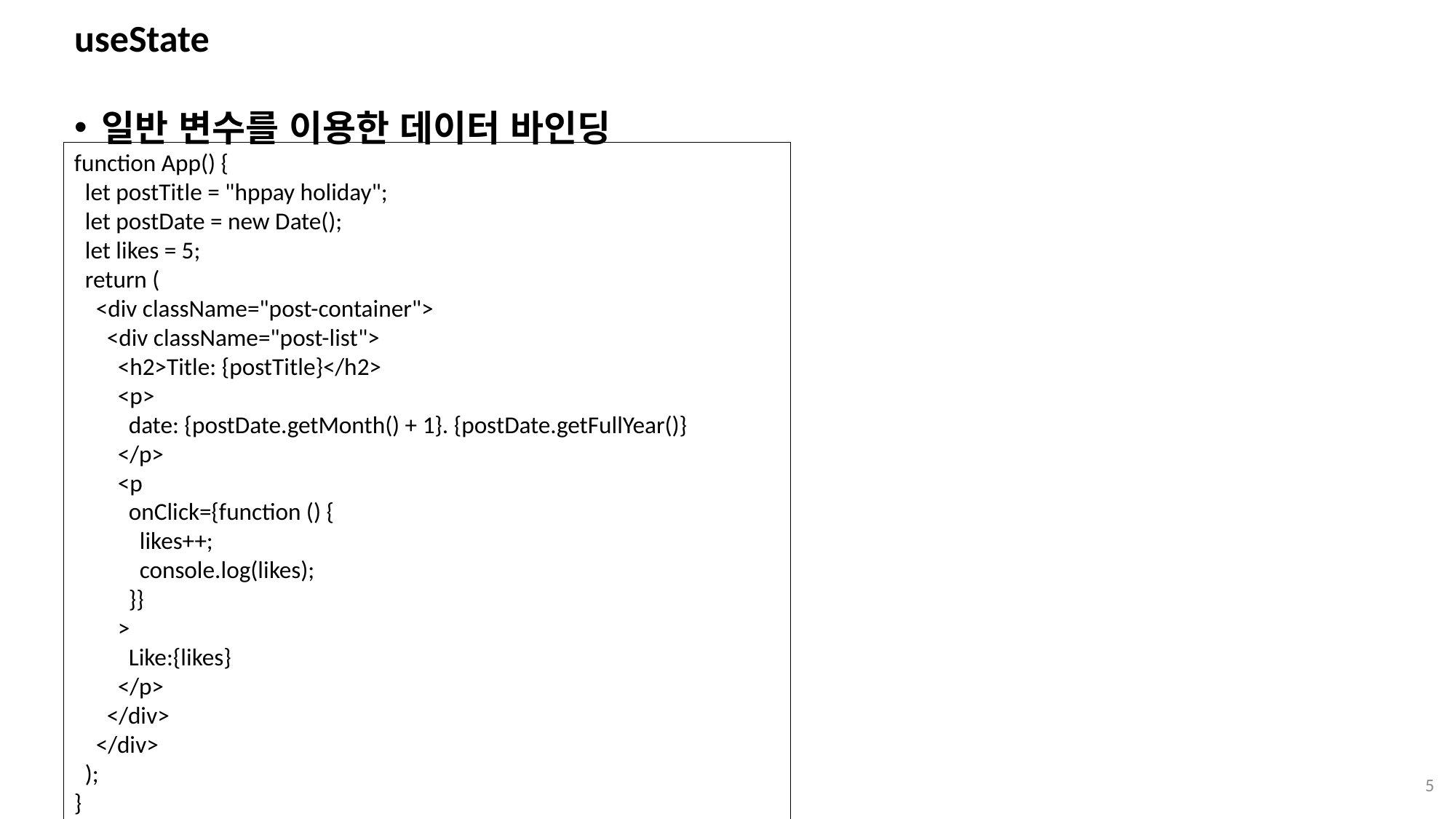

# useState
일반 변수를 이용한 데이터 바인딩

function App() {
  let postTitle = "hppay holiday";
  let postDate = new Date();
  let likes = 5;
  return (
    <div className="post-container">
      <div className="post-list">
        <h2>Title: {postTitle}</h2>
        <p>
          date: {postDate.getMonth() + 1}. {postDate.getFullYear()}
        </p>
        <p
          onClick={function () {
            likes++;
            console.log(likes);
          }}
        >
          Like:{likes}
        </p>
      </div>
    </div>
  );
}
5